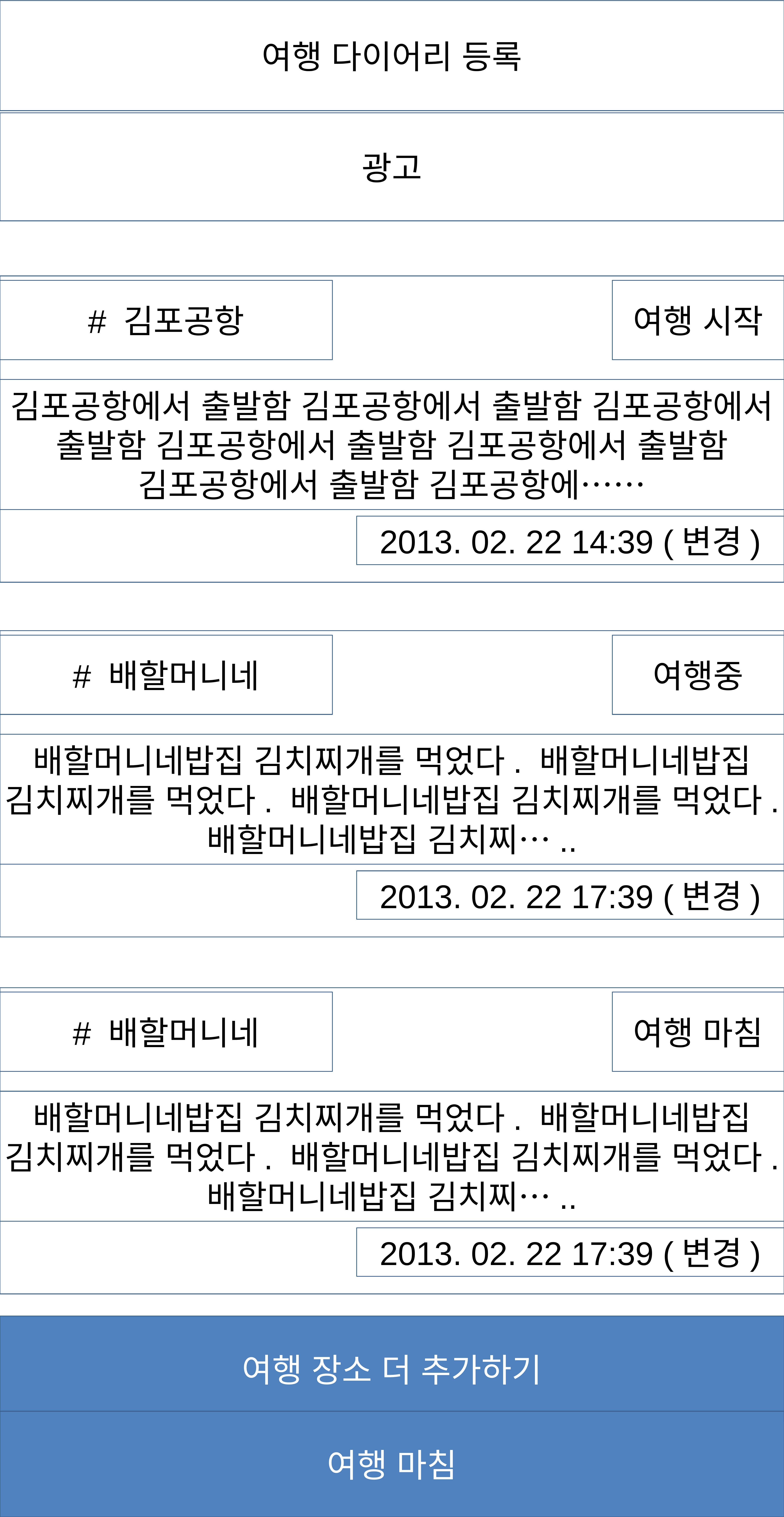

여행 다이어리 등록
광고

# 김포공항
여행 시작
김포공항에서 출발함 김포공항에서 출발함 김포공항에서 출발함 김포공항에서 출발함 김포공항에서 출발함 김포공항에서 출발함 김포공항에……
2013. 02. 22 14:39 (변경)

# 배할머니네
여행중
배할머니네밥집 김치찌개를 먹었다. 배할머니네밥집 김치찌개를 먹었다. 배할머니네밥집 김치찌개를 먹었다. 배할머니네밥집 김치찌…..
2013. 02. 22 17:39 (변경)

# 배할머니네
여행 마침
배할머니네밥집 김치찌개를 먹었다. 배할머니네밥집 김치찌개를 먹었다. 배할머니네밥집 김치찌개를 먹었다. 배할머니네밥집 김치찌…..
2013. 02. 22 17:39 (변경)
여행 장소 더 추가하기
여행 마침